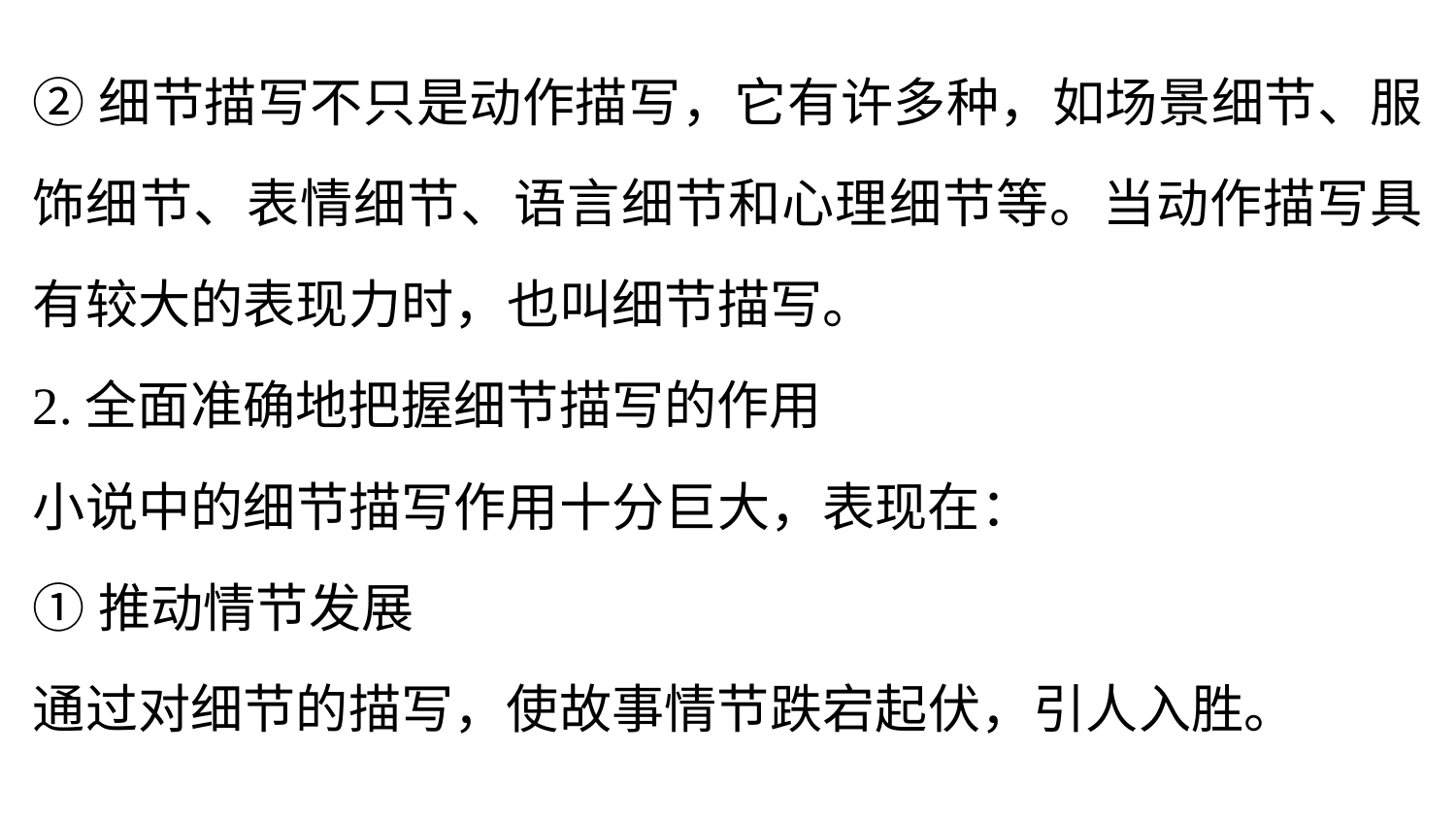

②细节描写不只是动作描写，它有许多种，如场景细节、服饰细节、表情细节、语言细节和心理细节等。当动作描写具有较大的表现力时，也叫细节描写。
2.全面准确地把握细节描写的作用
小说中的细节描写作用十分巨大，表现在：
①推动情节发展
通过对细节的描写，使故事情节跌宕起伏，引人入胜。